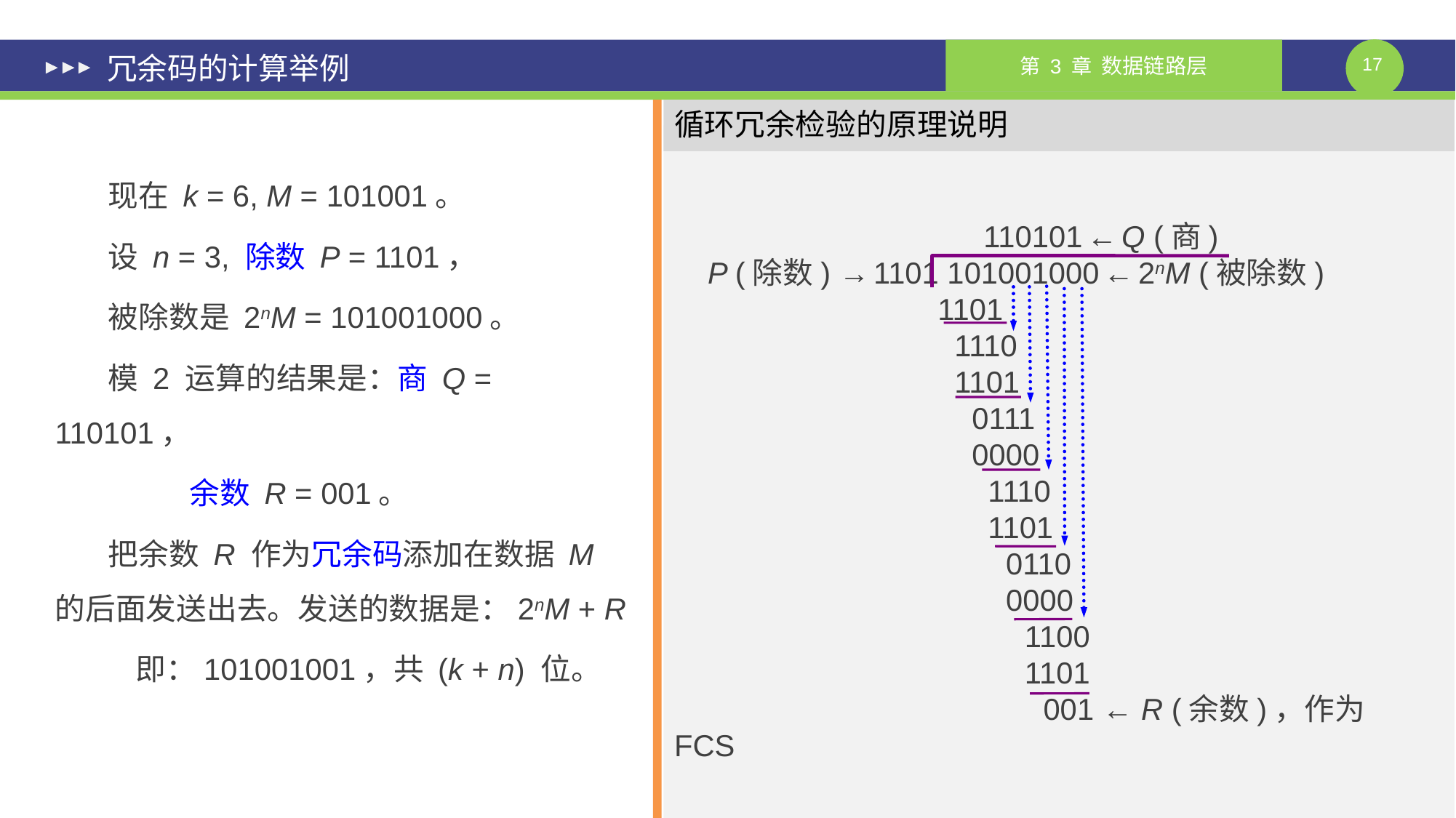

# 冗余码的计算举例

循环冗余检验的原理说明

现在 k = 6, M = 101001。
设 n = 3, 除数 P = 1101，
被除数是 2nM = 101001000。
模 2 运算的结果是：商 Q = 110101，
           余数 R = 001。
把余数 R 作为冗余码添加在数据 M 的后面发送出去。发送的数据是：2nM + R
   即：101001001，共 (k + n) 位。
                                     110101 ← Q (商)
    P (除数) → 1101 101001000 ← 2nM (被除数)
                                              1101
                                                    1110
                                                    1101
                                                              0111
                                                              0000
                                                          1110
                                                          1101
                                                                     0110
                                                                     0000
                                                                          1100
                                                                          1101
                                                                             001 ← R (余数)，作为 FCS

课件制作人：谢钧 谢希仁